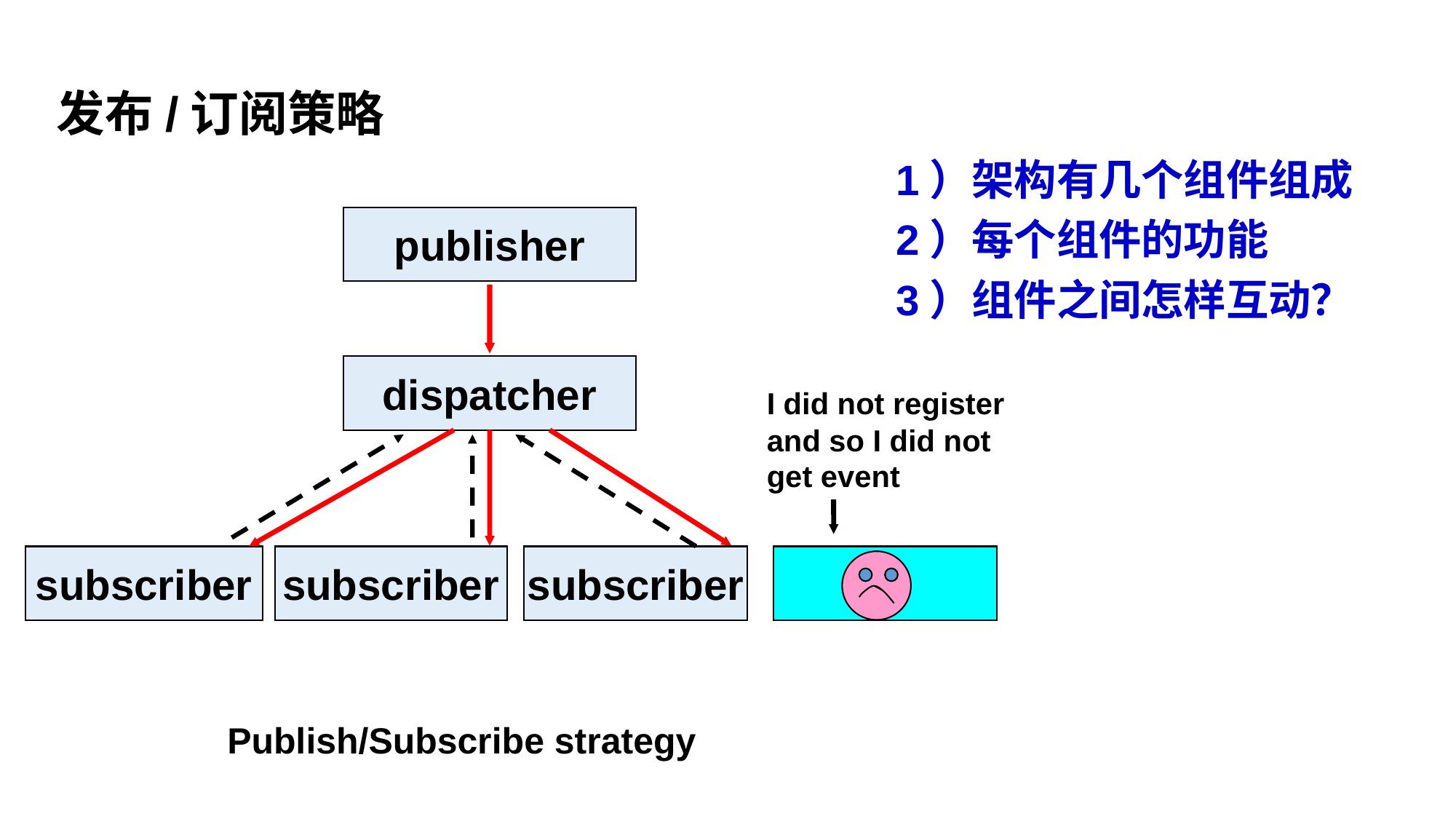

发布/订阅策略
1）架构有几个组件组成
2）每个组件的功能
3）组件之间怎样互动？
publisher

dispatcher
I did not register and so I did not get event

subscriber
subscriber
subscriber

Publish/Subscribe strategy